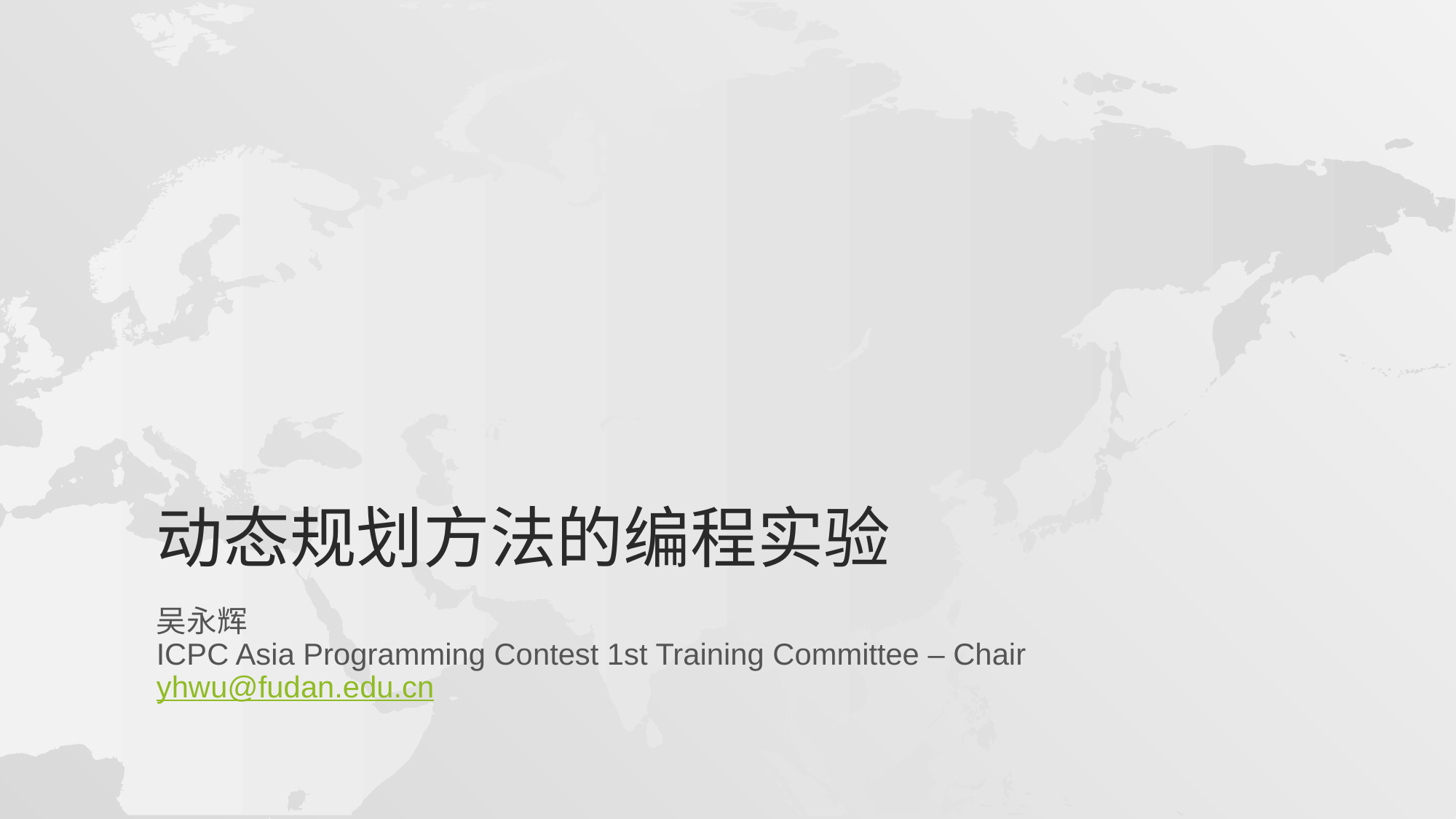

# 动态规划方法的编程实验
吴永辉
ICPC Asia Programming Contest 1st Training Committee – Chair
yhwu@fudan.edu.cn